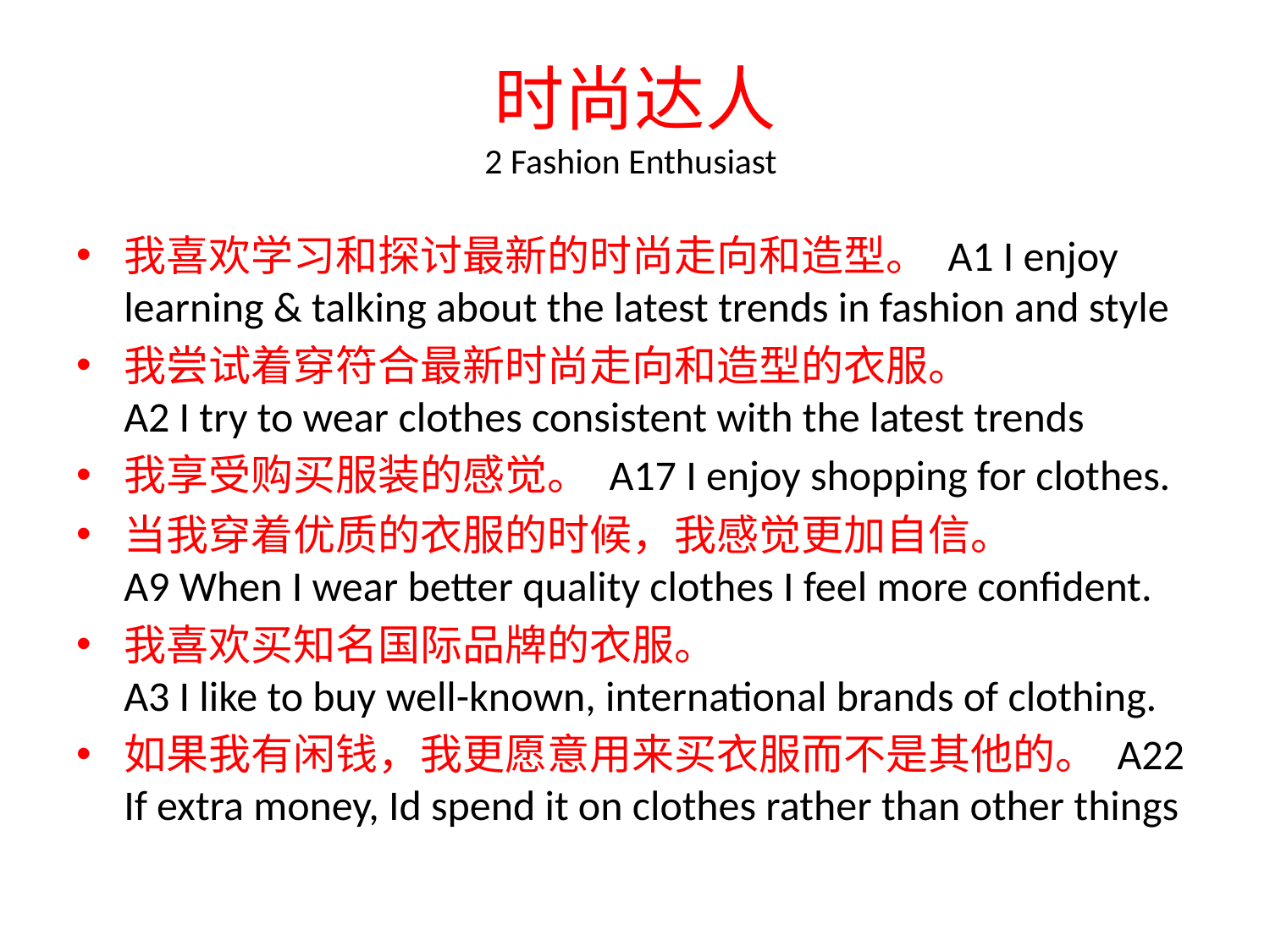

# 时尚达人 2 Fashion Enthusiast
我喜欢学习和探讨最新的时尚走向和造型。 A1 I enjoy learning & talking about the latest trends in fashion and style
我尝试着穿符合最新时尚走向和造型的衣服。
A2 I try to wear clothes consistent with the latest trends
我享受购买服装的感觉。 A17 I enjoy shopping for clothes.
当我穿着优质的衣服的时候，我感觉更加自信。
A9 When I wear better quality clothes I feel more confident.
我喜欢买知名国际品牌的衣服。
A3 I like to buy well-known, international brands of clothing.
如果我有闲钱，我更愿意用来买衣服而不是其他的。 A22 If extra money, Id spend it on clothes rather than other things